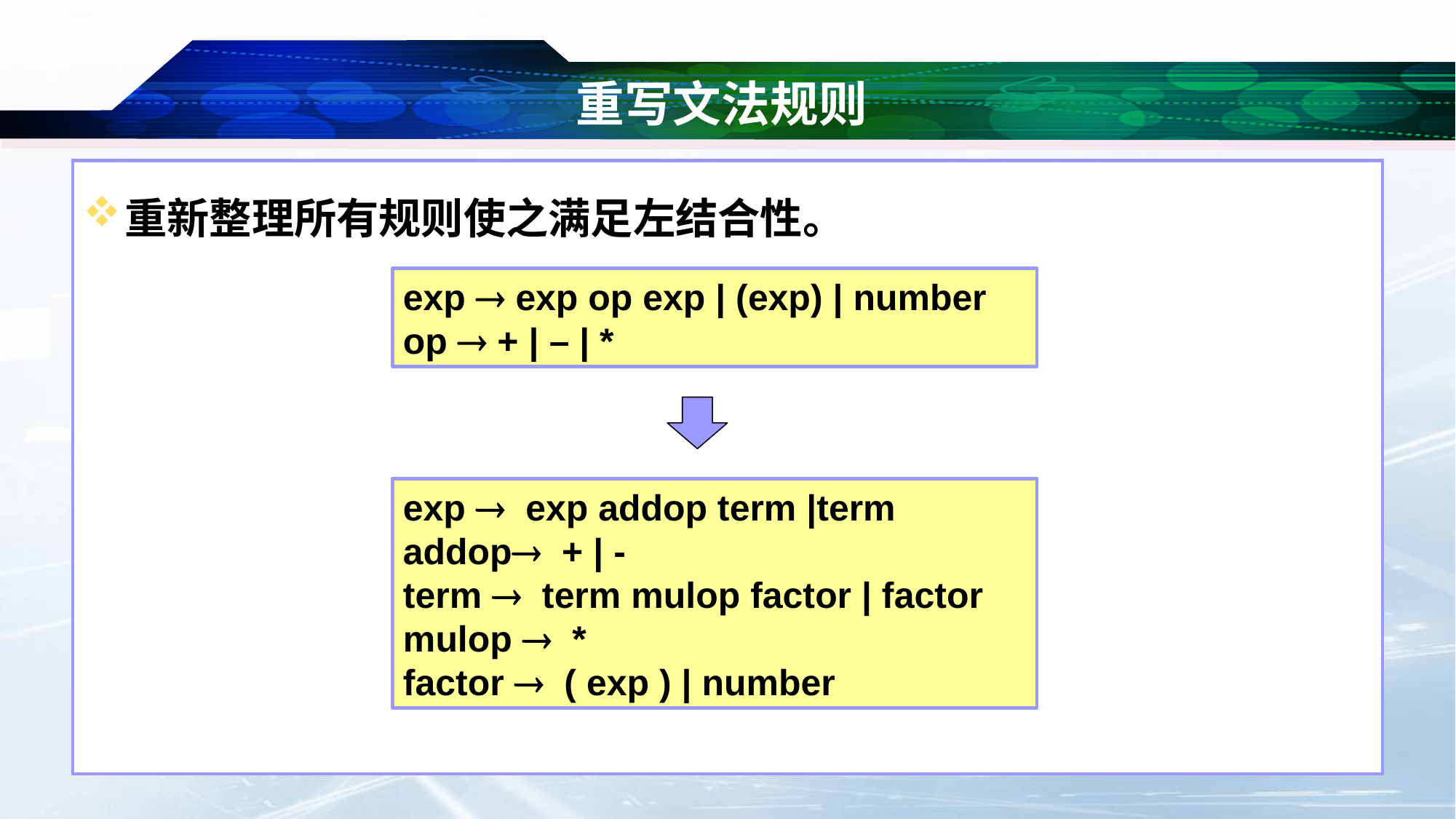

# 重写文法规则
重新整理所有规则使之满足左结合性。

exp → exp op exp | (exp) | number
op → + | – | *

exp →  exp addop term |term
addop→  + | -
term →  term mulop factor | factor
mulop →  *
factor →  ( exp ) | number